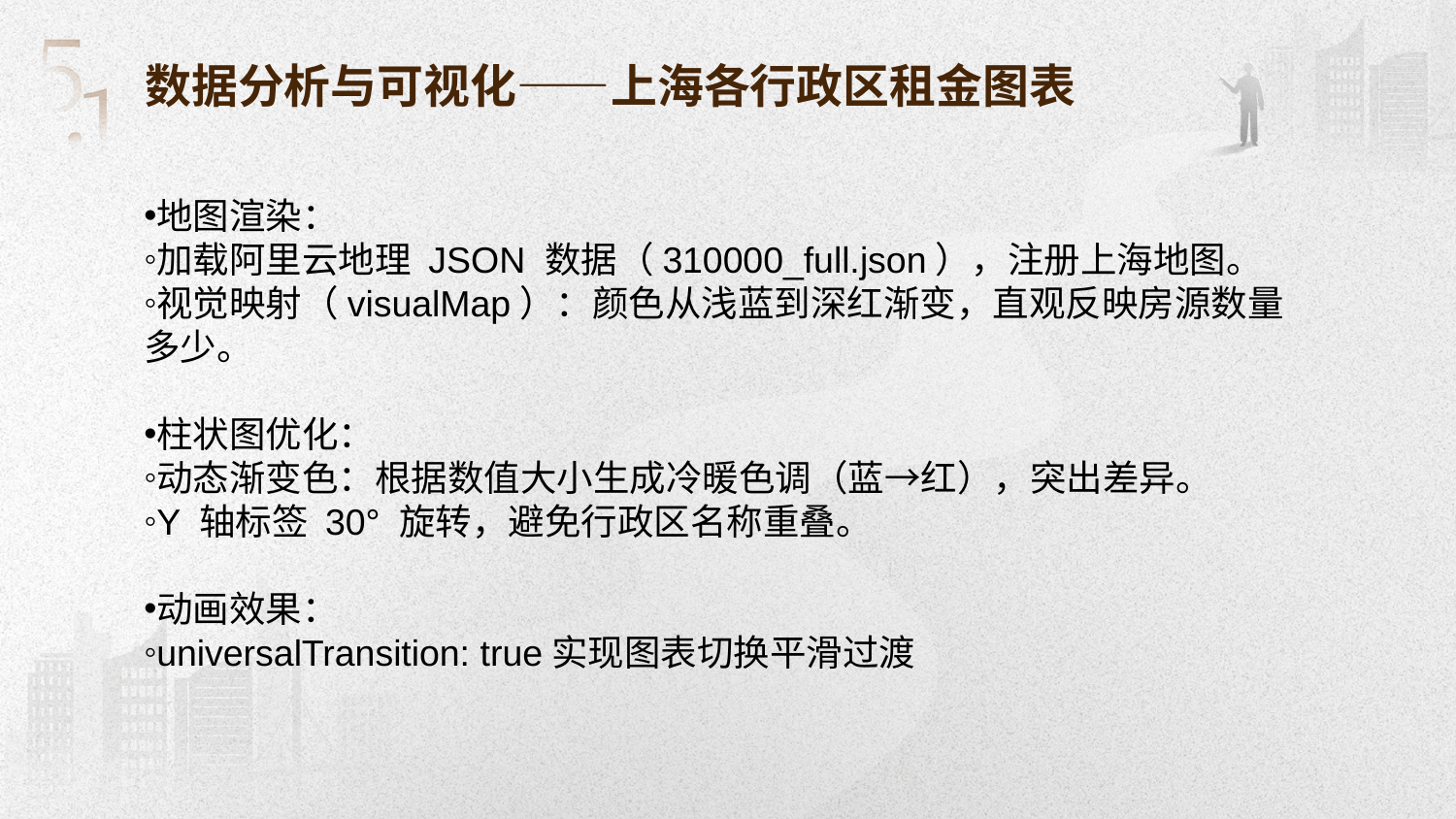

数据分析与可视化——上海各行政区租金图表
地图渲染：
加载阿里云地理 JSON 数据（310000_full.json），注册上海地图。
视觉映射（visualMap）：颜色从浅蓝到深红渐变，直观反映房源数量多少。

柱状图优化：
动态渐变色：根据数值大小生成冷暖色调（蓝→红），突出差异。
Y 轴标签 30° 旋转，避免行政区名称重叠。

动画效果：
universalTransition: true实现图表切换平滑过渡